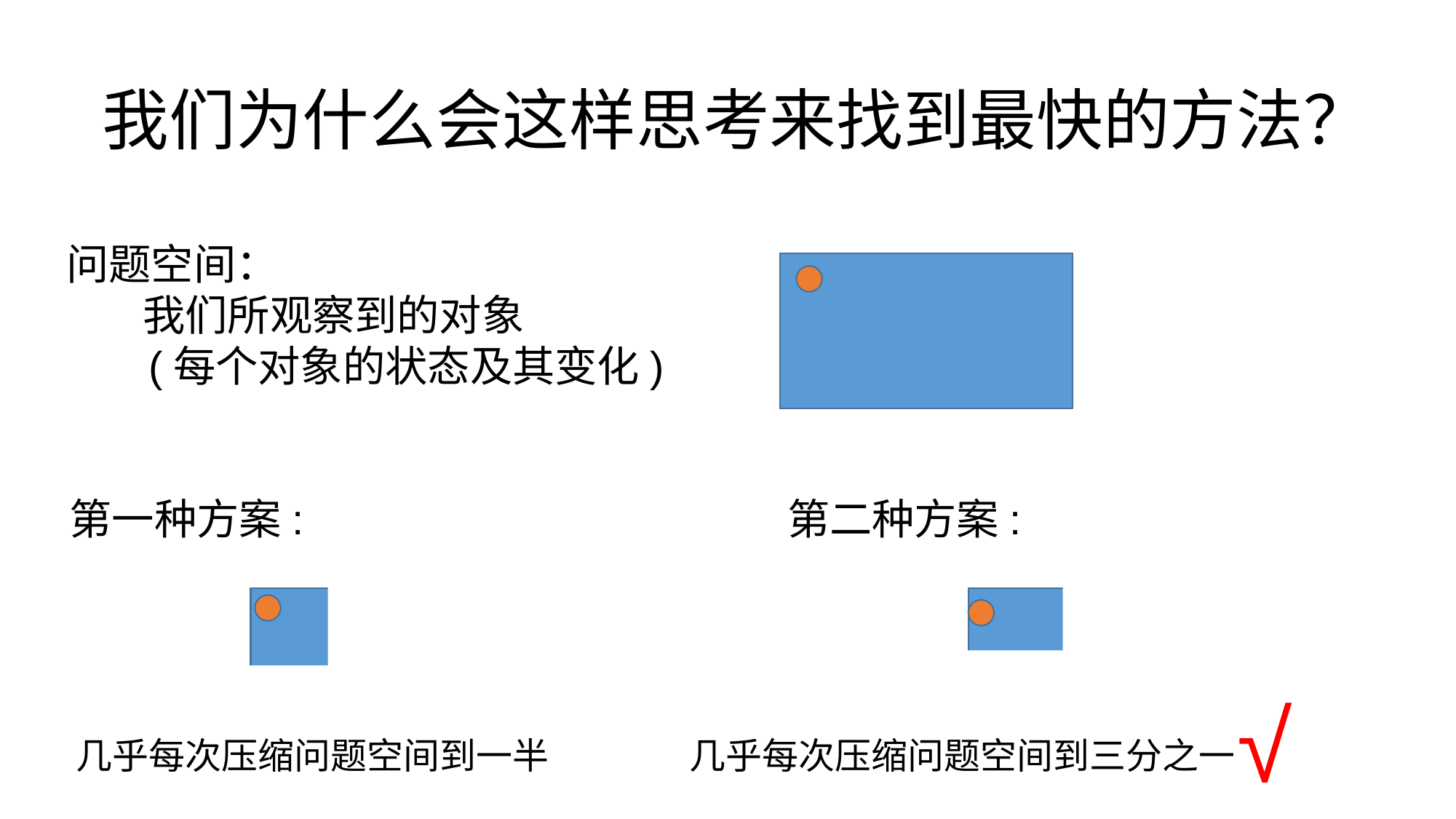

# 我们为什么会这样思考来找到最快的方法？
问题空间：
       我们所观察到的对象
       (每个对象的状态及其变化)

第一种方案:
第二种方案:

√
几乎每次压缩问题空间到一半
几乎每次压缩问题空间到三分之一